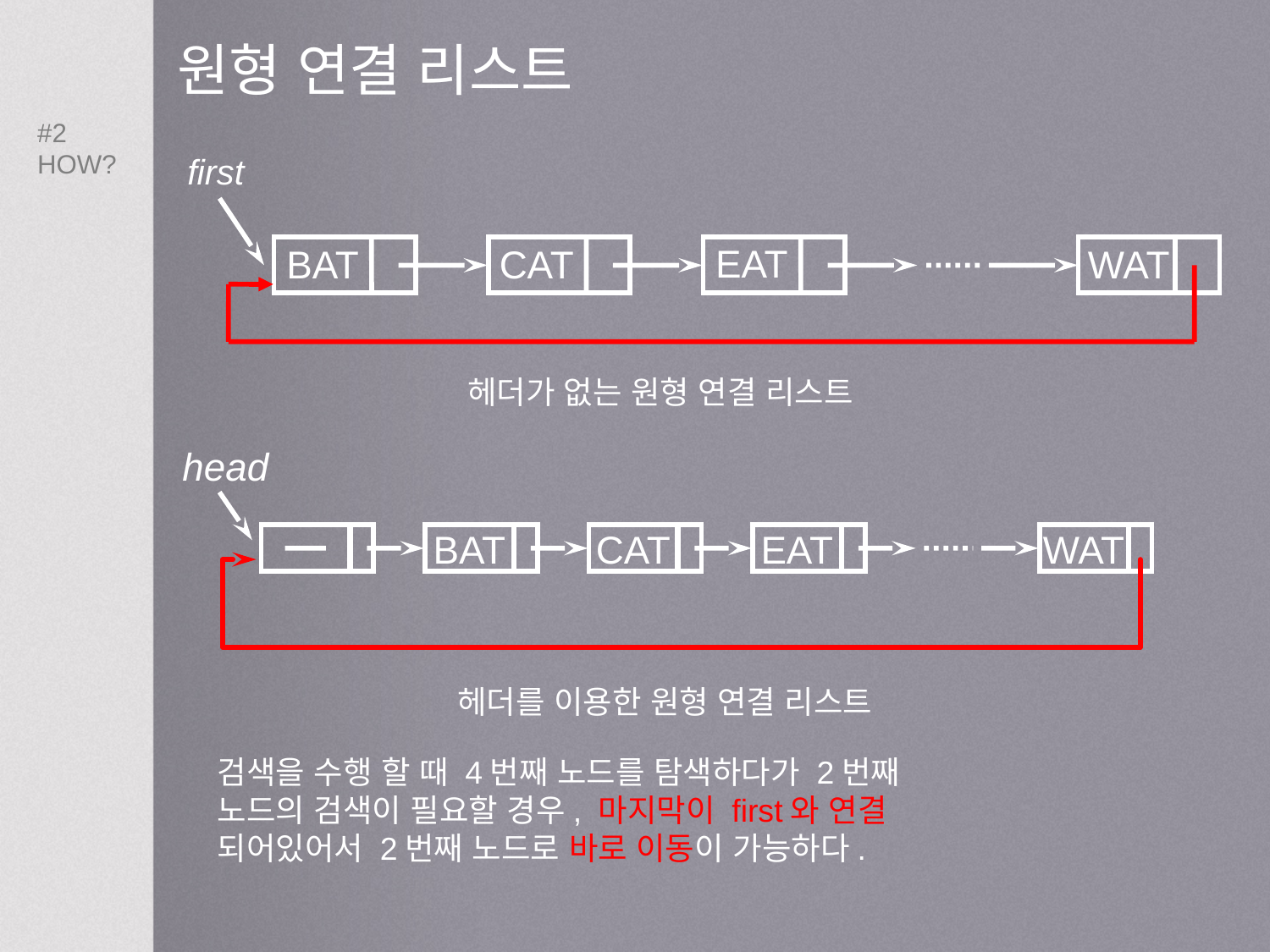

원형 연결 리스트
#2 HOW?
first

EAT
CAT
BAT
WAT

헤더가 없는 원형 연결 리스트
head

BAT

CAT

EAT

WAT

헤더를 이용한 원형 연결 리스트
검색을 수행 할 때 4번째 노드를 탐색하다가 2번째 노드의 검색이 필요할 경우, 마지막이 first와 연결 되어있어서 2번째 노드로 바로 이동이 가능하다.